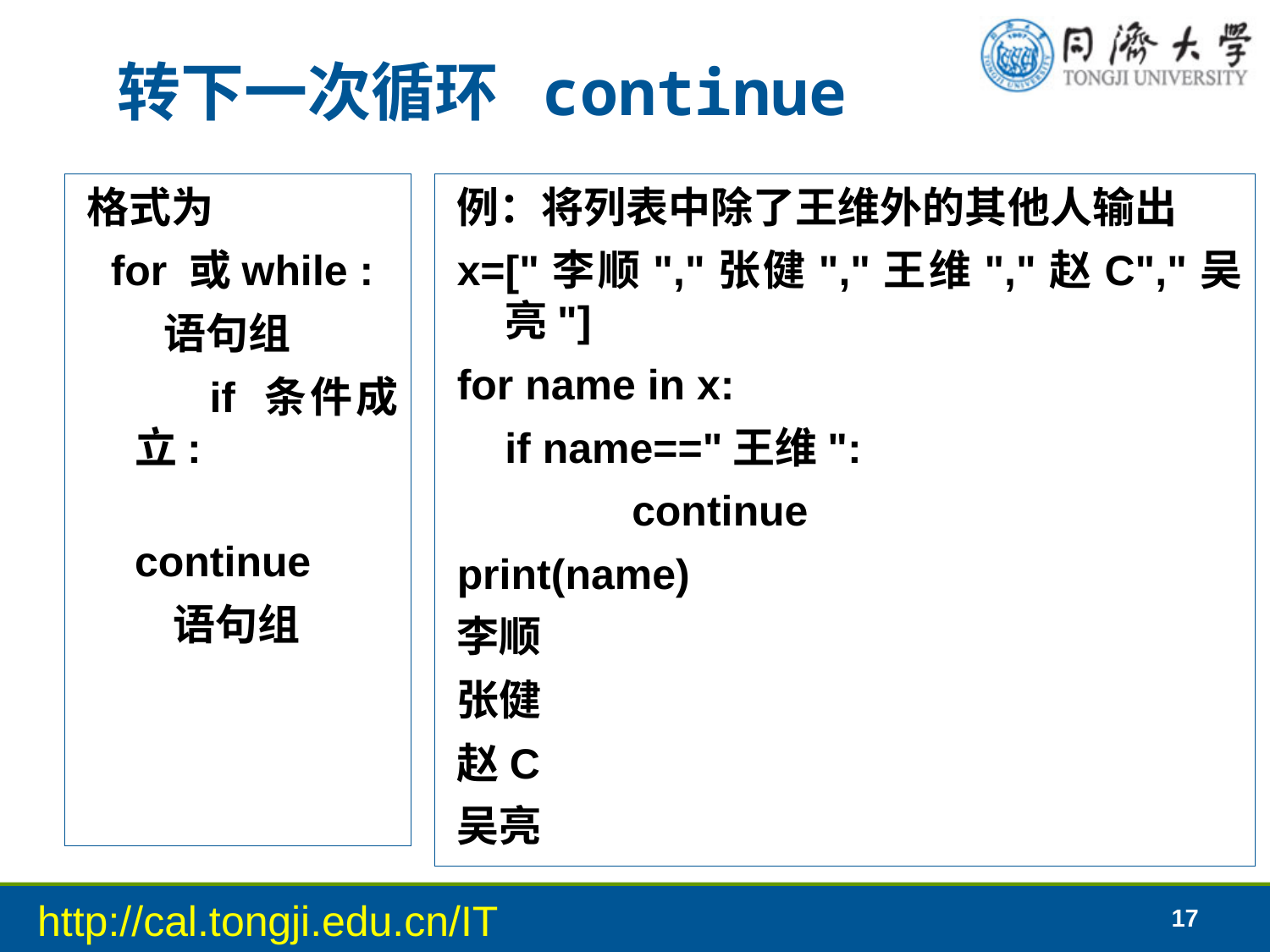

# 转下一次循环  continue
格式为
  for 或while :
       语句组
        if 条件成立:
            continue
        语句组
例：将列表中除了王维外的其他人输出
x=["李顺","张健","王维","赵C","吴亮"]
for name in x:
	if name=="王维":
		continue
print(name)
李顺
张健
赵C
吴亮